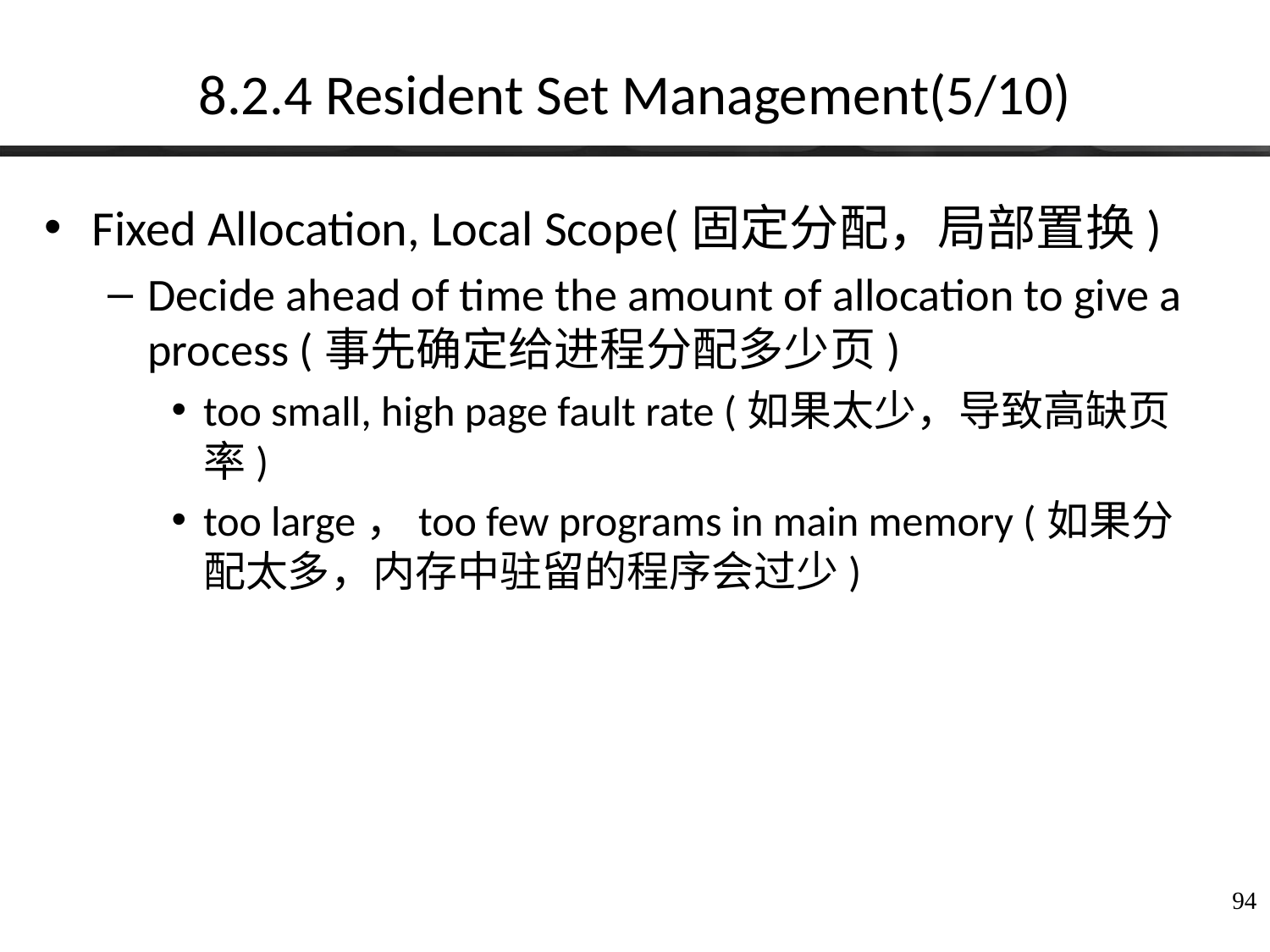

# 8.2.4 Resident Set Management(5/10)
Fixed Allocation, Local Scope(固定分配，局部置换)
Decide ahead of time the amount of allocation to give a process (事先确定给进程分配多少页)
too small, high page fault rate (如果太少，导致高缺页率)
too large，too few programs in main memory (如果分配太多，内存中驻留的程序会过少)
94